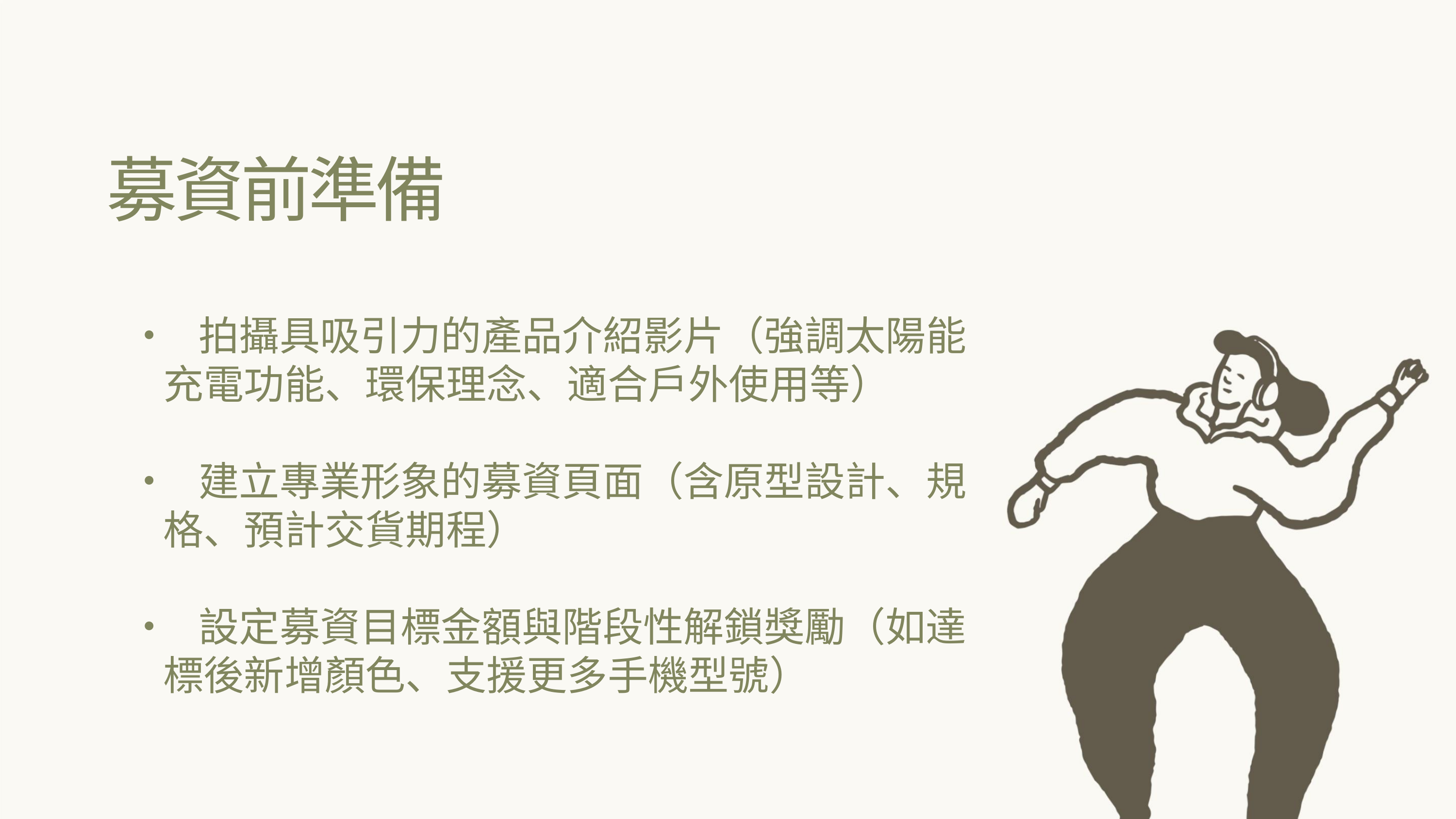

募資前準備
• 拍攝具吸引力的產品介紹影片（強調太陽能
充電功能、環保理念、適合戶外使用等）
• 建立專業形象的募資頁面（含原型設計、規
格、預計交貨期程）
• 設定募資目標金額與階段性解鎖獎勵（如達
標後新增顏色、支援更多手機型號）